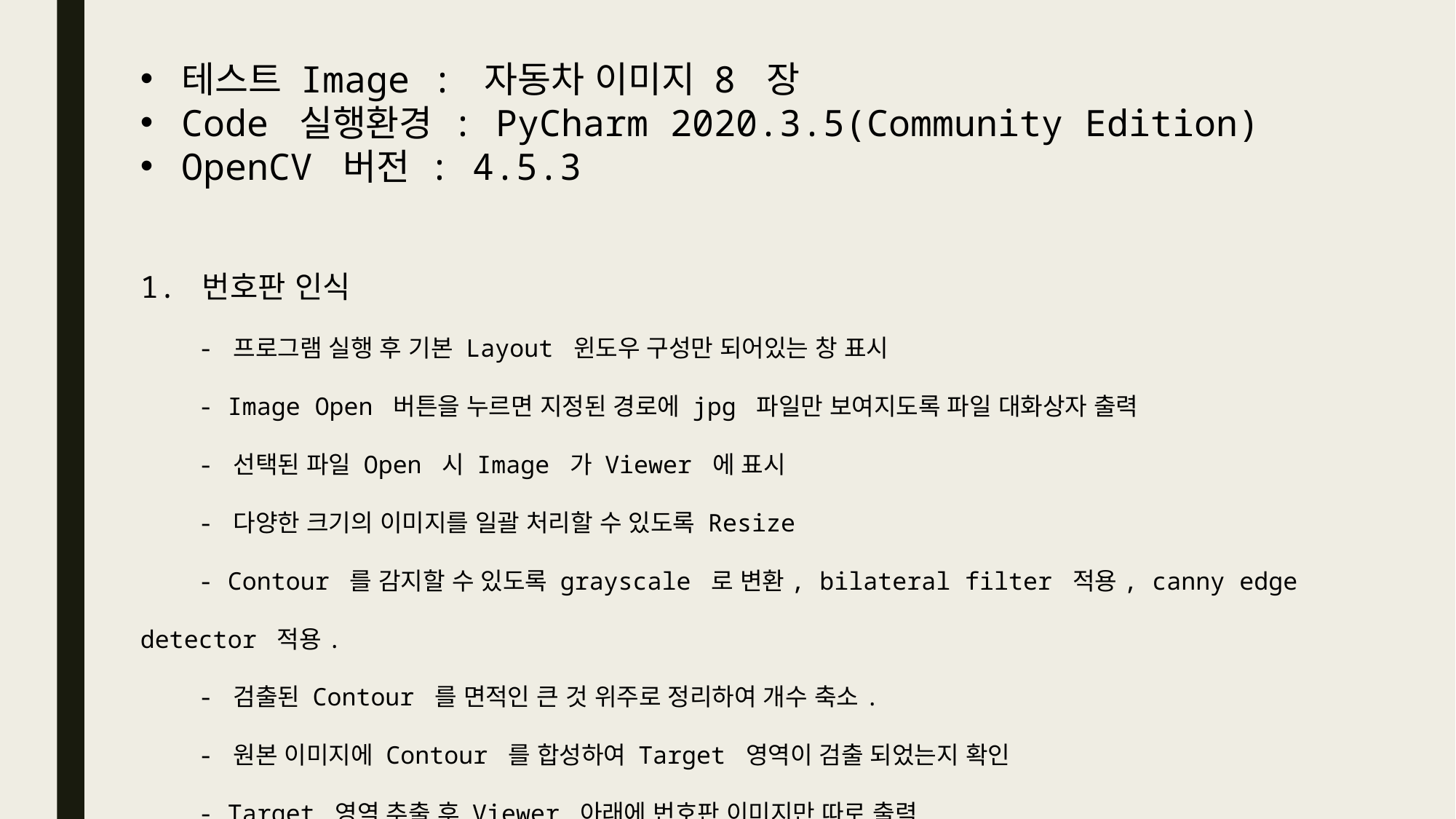

테스트 Image : 자동차 이미지 8 장
Code 실행환경 : PyCharm 2020.3.5(Community Edition)
OpenCV 버전 : 4.5.3

1. 번호판 인식
    - 프로그램 실행 후 기본 Layout 윈도우 구성만 되어있는 창 표시
    - Image Open 버튼을 누르면 지정된 경로에 jpg 파일만 보여지도록 파일 대화상자 출력
    - 선택된 파일 Open 시 Image 가 Viewer 에 표시
    - 다양한 크기의 이미지를 일괄 처리할 수 있도록 Resize
    - Contour 를 감지할 수 있도록 grayscale 로 변환, bilateral filter 적용, canny edge detector 적용.
    - 검출된 Contour 를 면적인 큰 것 위주로 정리하여 개수 축소.
    - 원본 이미지에 Contour 를 합성하여 Target 영역이 검출 되었는지 확인
    - Target 영역 추출 후 Viewer 아래에 번호판 이미지만 따로 출력